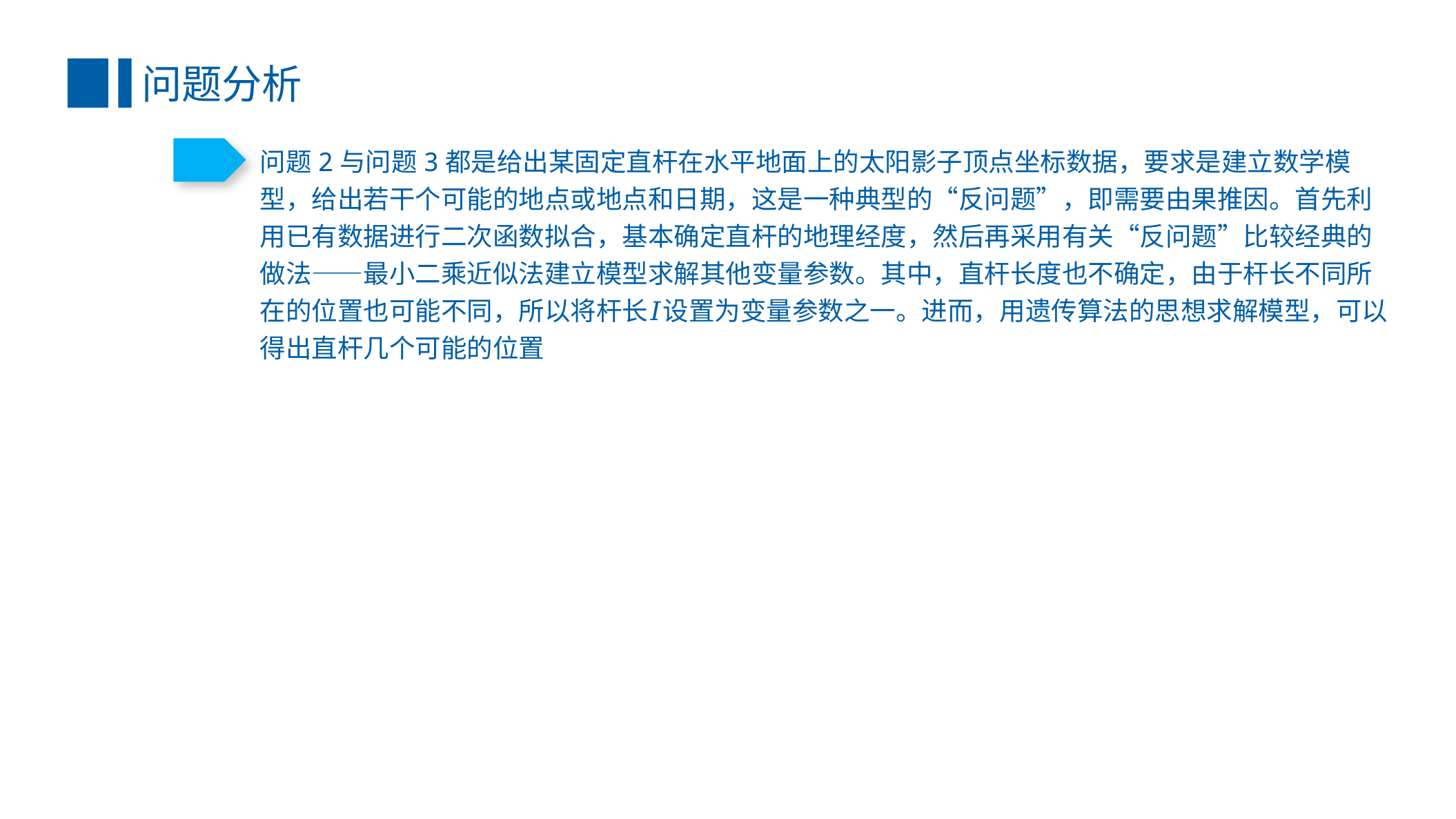

问题分析

问题2与问题3都是给出某固定直杆在水平地面上的太阳影子顶点坐标数据，要求是建立数学模型，给出若干个可能的地点或地点和日期，这是一种典型的“反问题”，即需要由果推因。首先利用已有数据进行二次函数拟合，基本确定直杆的地理经度，然后再采用有关“反问题”比较经典的做法——最小二乘近似法建立模型求解其他变量参数。其中，直杆长度也不确定，由于杆长不同所在的位置也可能不同，所以将杆长𝐼设置为变量参数之一。进而，用遗传算法的思想求解模型，可以得出直杆几个可能的位置